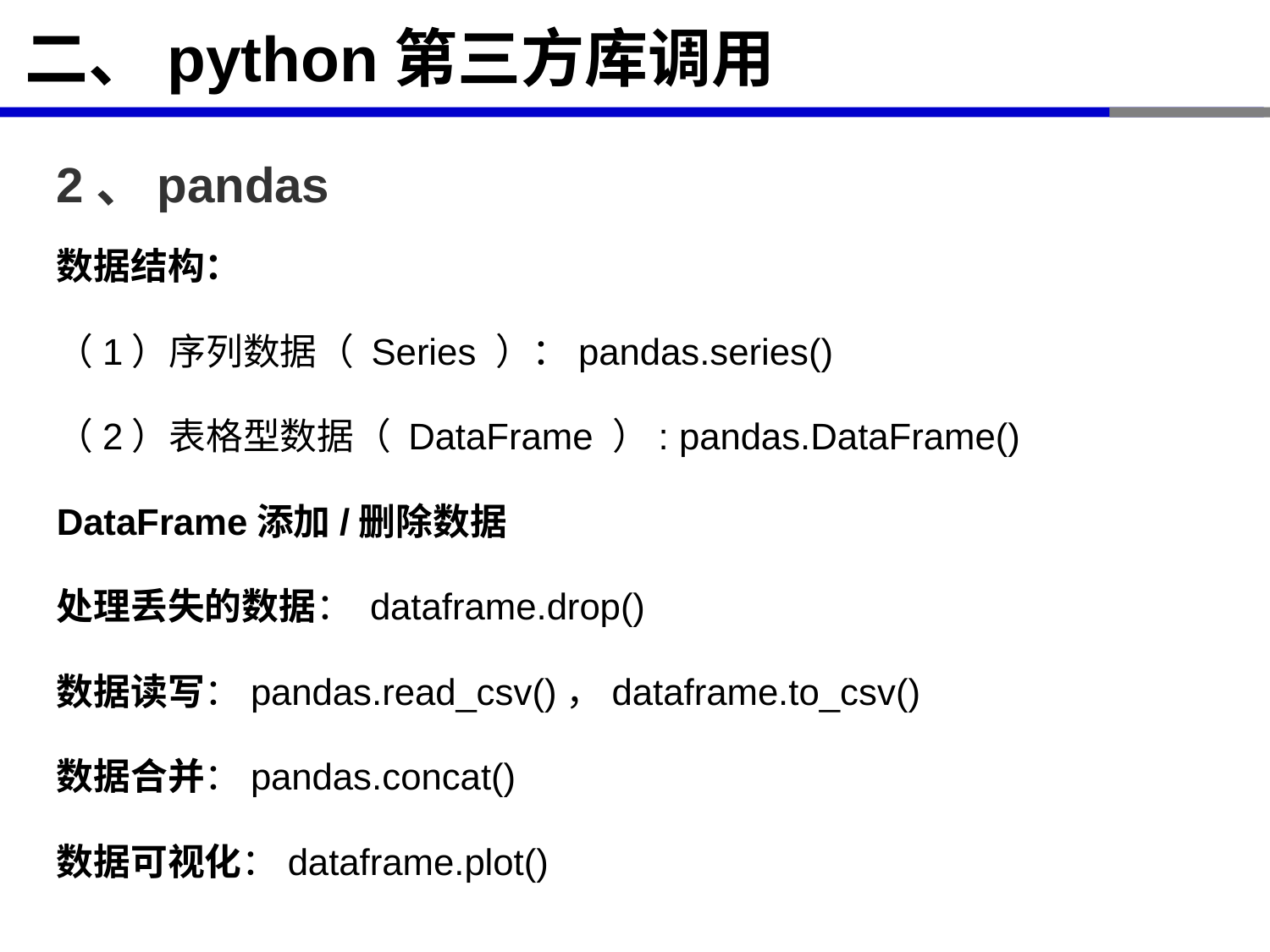

# 二、python第三方库调用
2、pandas
数据结构：
（1）序列数据（ Series ）：pandas.series()
（2）表格型数据（ DataFrame ）: pandas.DataFrame()
DataFrame添加/删除数据
处理丢失的数据： dataframe.drop()
数据读写：pandas.read_csv()，dataframe.to_csv()
数据合并：pandas.concat()
数据可视化：dataframe.plot()